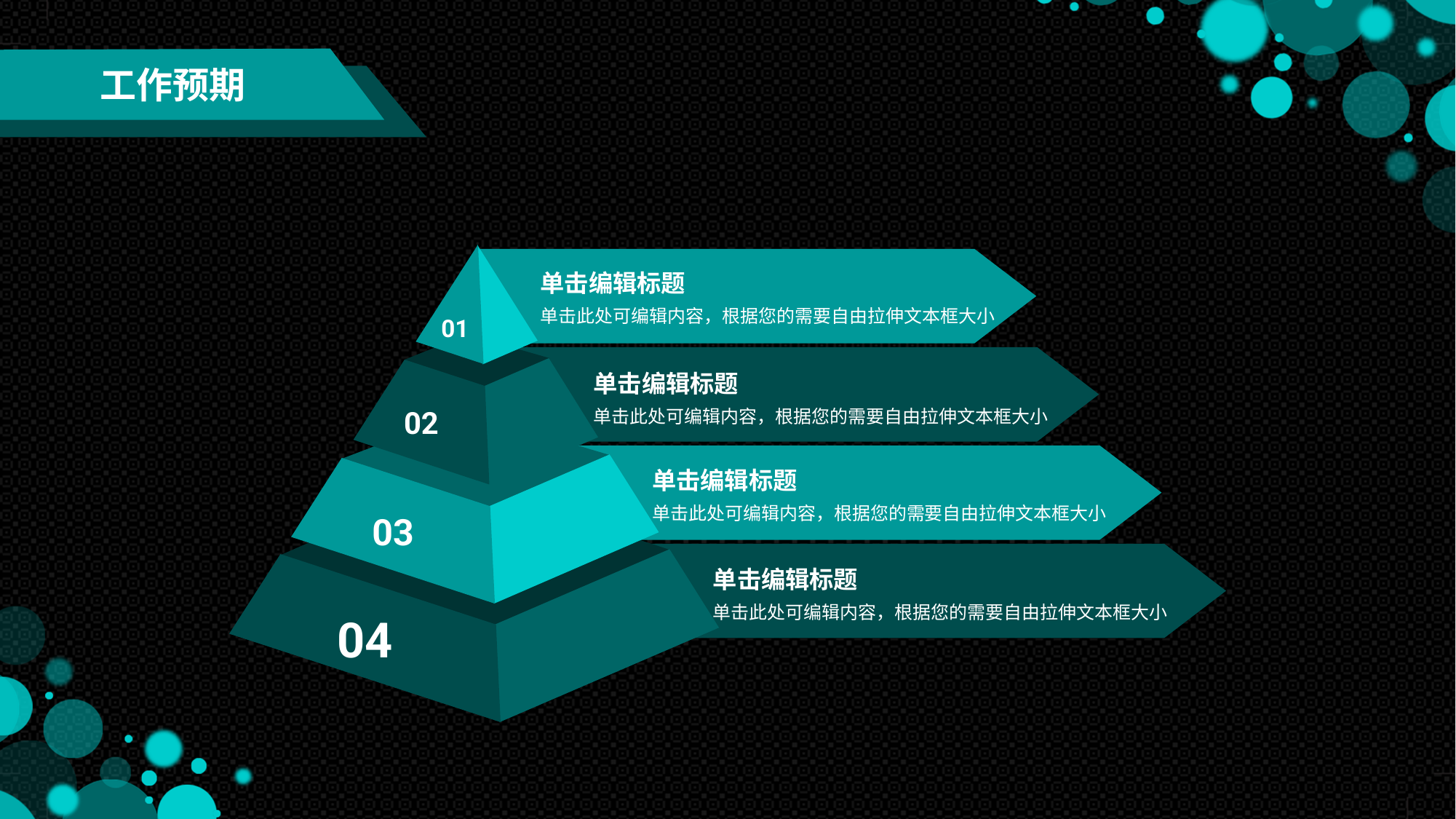

工作预期

01

单击编辑标题
单击此处可编辑内容，根据您的需要自由拉伸文本框大小

02

单击编辑标题
单击此处可编辑内容，根据您的需要自由拉伸文本框大小

03

单击编辑标题
单击此处可编辑内容，根据您的需要自由拉伸文本框大小

04

单击编辑标题
单击此处可编辑内容，根据您的需要自由拉伸文本框大小